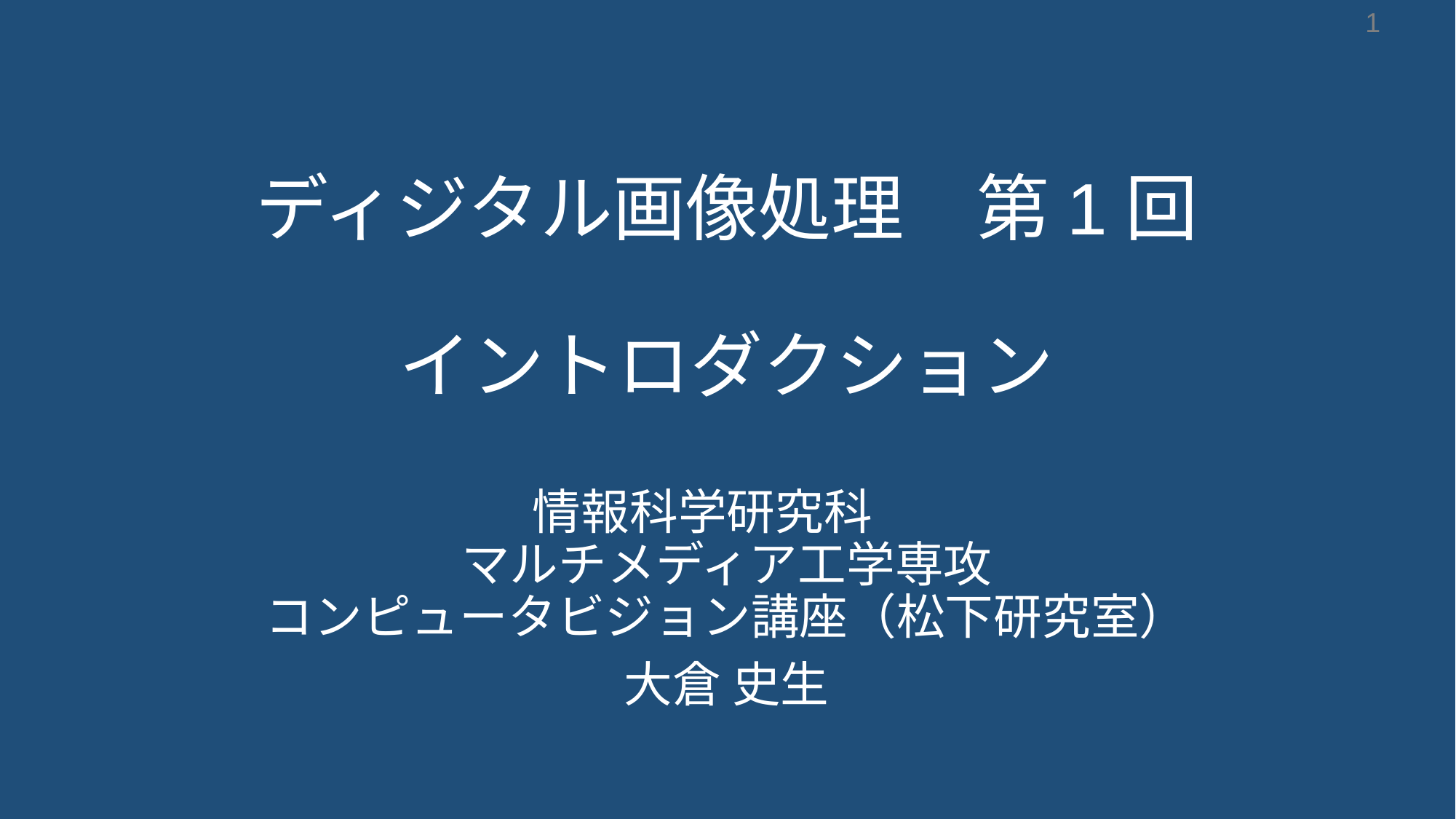

# ディジタル画像処理　第1回 イントロダクション
情報科学研究科　
マルチメディア工学専攻
コンピュータビジョン講座（松下研究室）
大倉 史生